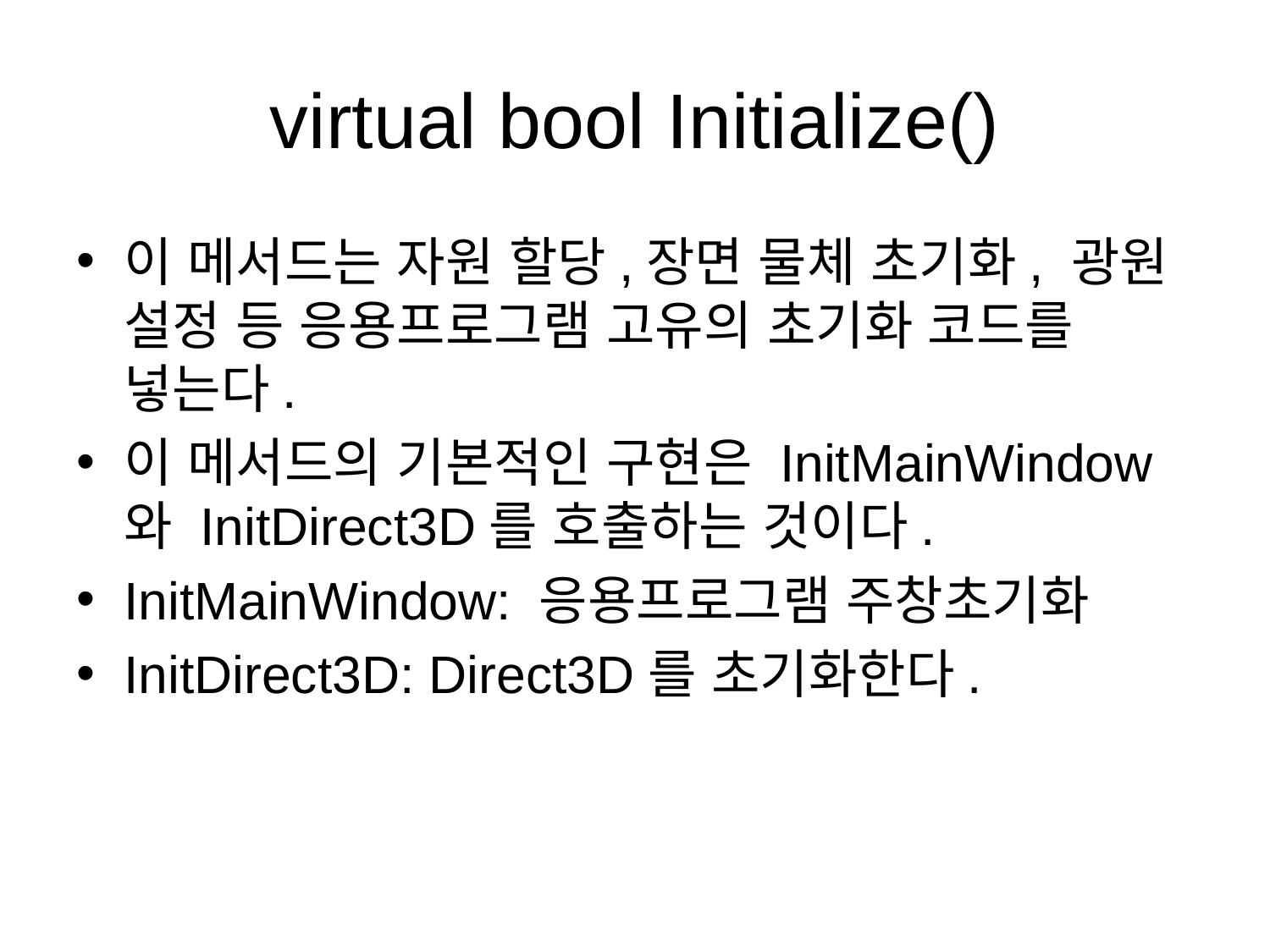

# virtual bool Initialize()
이 메서드는 자원 할당,장면 물체 초기화, 광원 설정 등 응용프로그램 고유의 초기화 코드를 넣는다.
이 메서드의 기본적인 구현은 InitMainWindow와 InitDirect3D를 호출하는 것이다.
InitMainWindow: 응용프로그램 주창초기화
InitDirect3D: Direct3D를 초기화한다.